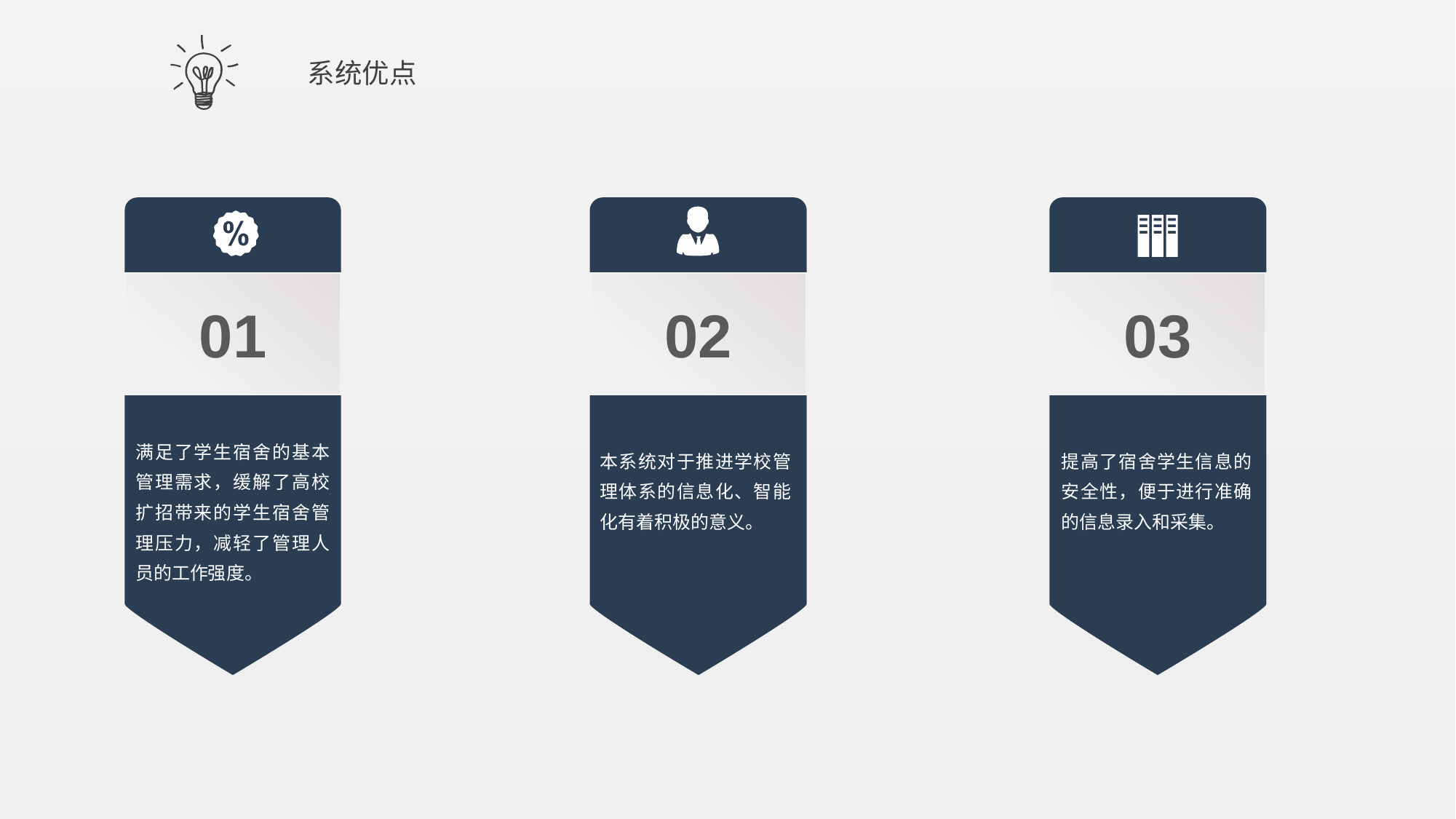

系统优点

01

02

03
满足了学生宿舍的基本管理需求，缓解了高校扩招带来的学生宿舍管理压力，减轻了管理人员的工作强度。
提高了宿舍学生信息的安全性，便于进行准确的信息录入和采集。
本系统对于推进学校管理体系的信息化、智能化有着积极的意义。